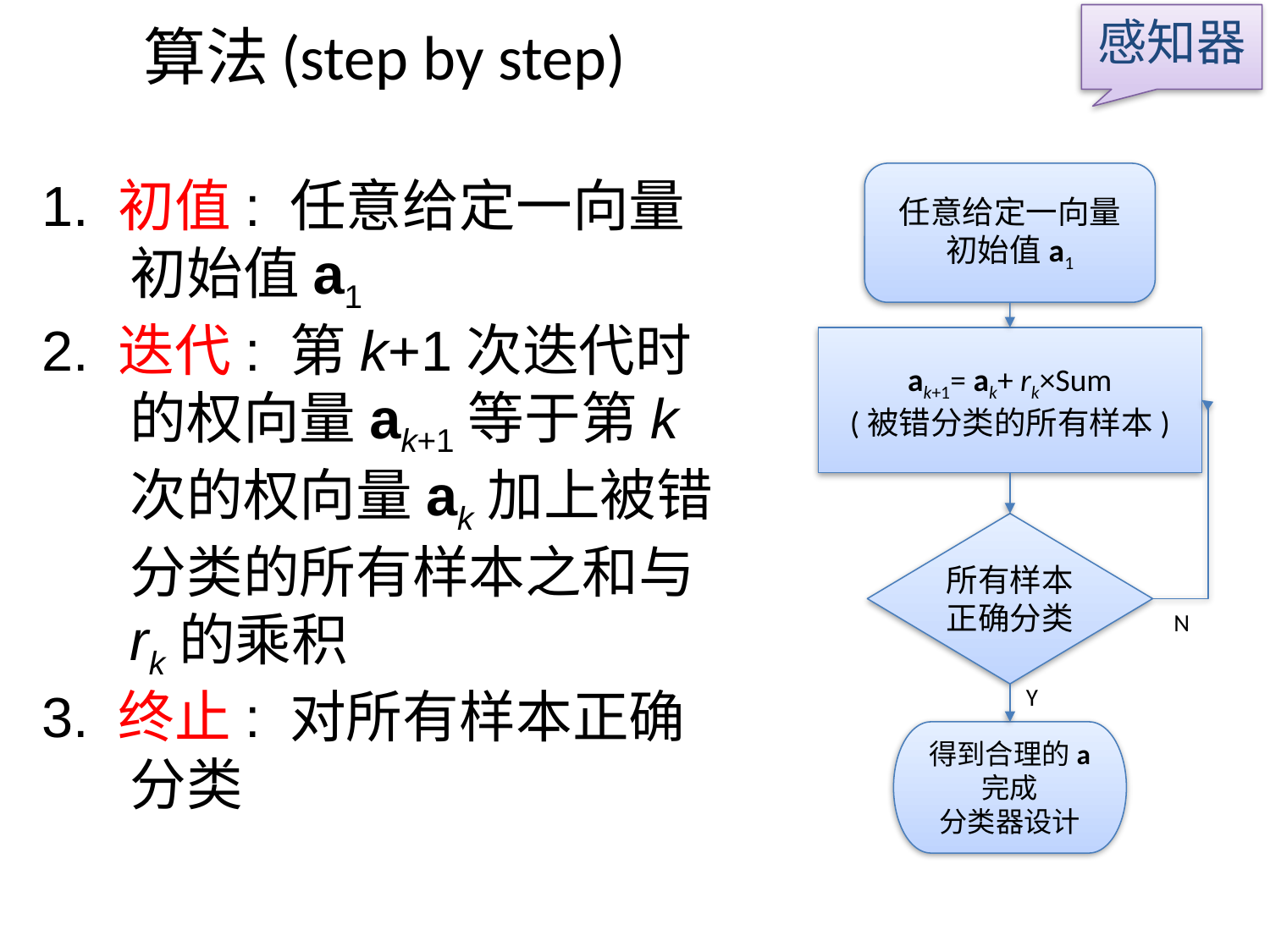

感知器
# 算法(step by step)
任意给定一向量
初始值a1
ak+1= ak+ rk×Sum
(被错分类的所有样本)
所有样本
正确分类
N
Y
得到合理的a
完成
分类器设计
1. 初值: 任意给定一向量初始值a1
2. 迭代: 第k+1次迭代时的权向量ak+1等于第k次的权向量ak加上被错分类的所有样本之和与rk的乘积
3. 终止: 对所有样本正确分类